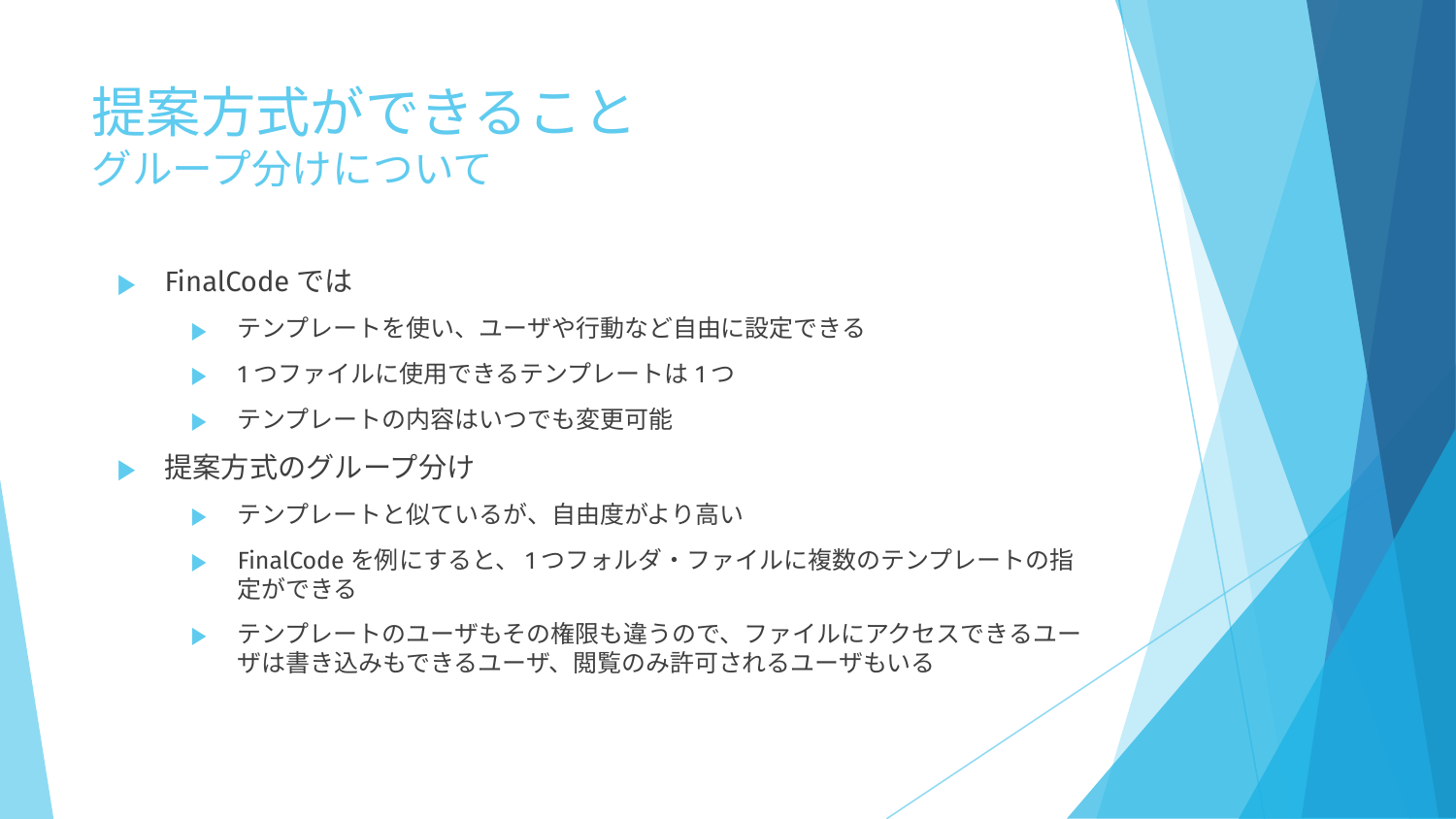

# 提案方式ができること グループ分けについて
FinalCodeでは
テンプレートを使い、ユーザや行動など自由に設定できる
1つファイルに使用できるテンプレートは1つ
テンプレートの内容はいつでも変更可能
提案方式のグループ分け
テンプレートと似ているが、自由度がより高い
FinalCodeを例にすると、1つフォルダ・ファイルに複数のテンプレートの指定ができる
テンプレートのユーザもその権限も違うので、ファイルにアクセスできるユーザは書き込みもできるユーザ、閲覧のみ許可されるユーザもいる